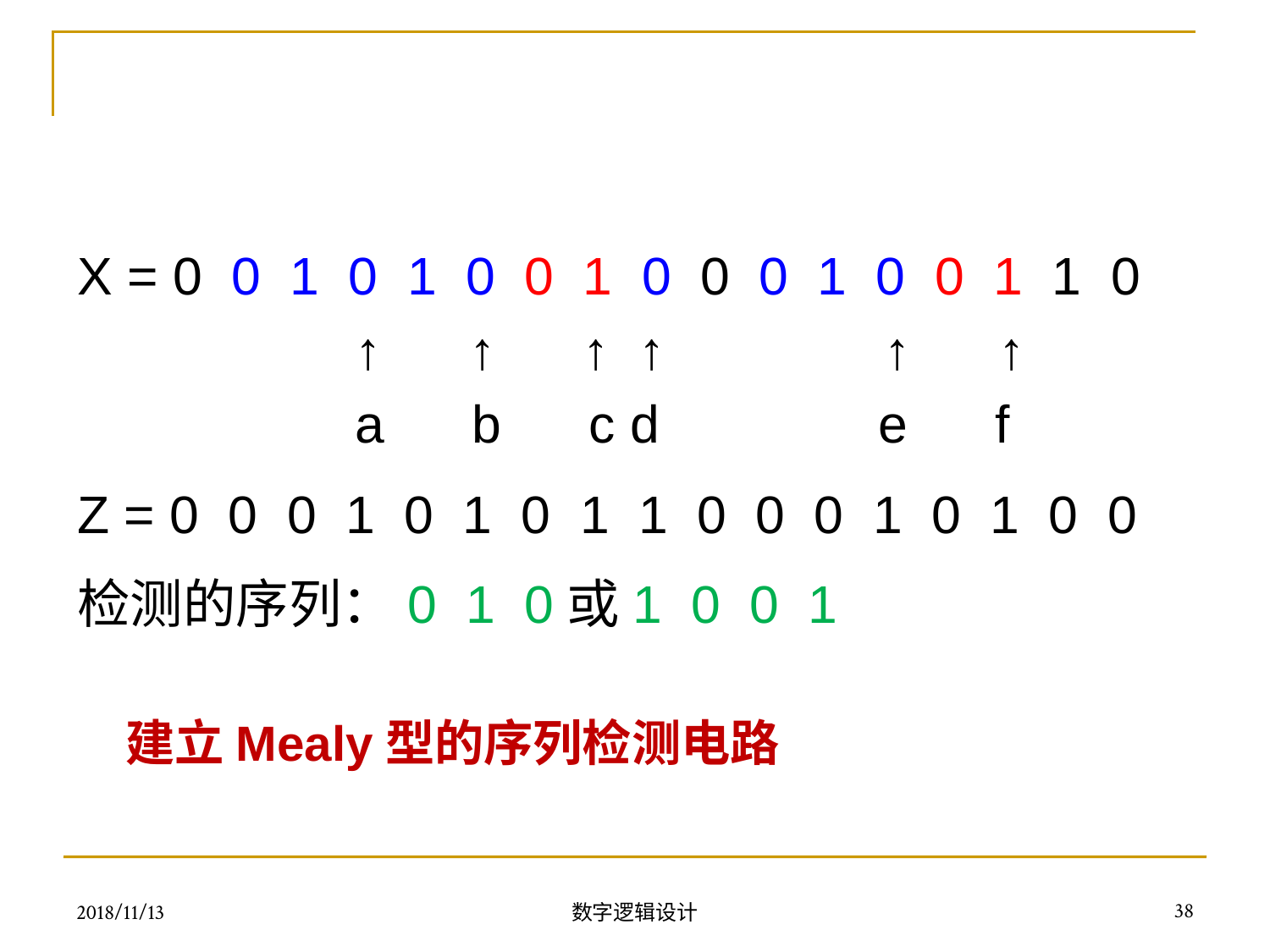

X = 0  0  1  0  1  0  0  1  0  0  0  1  0  0  1  1  0
                   ↑      ↑      ↑  ↑               ↑      ↑
                   a      b      c d               e      f
Z = 0  0  0  1  0  1  0  1  1  0  0  0  1  0  1  0  0
检测的序列：0  1  0或1  0  0  1

# 建立Mealy型的序列检测电路
2018/11/13
38
数字逻辑设计